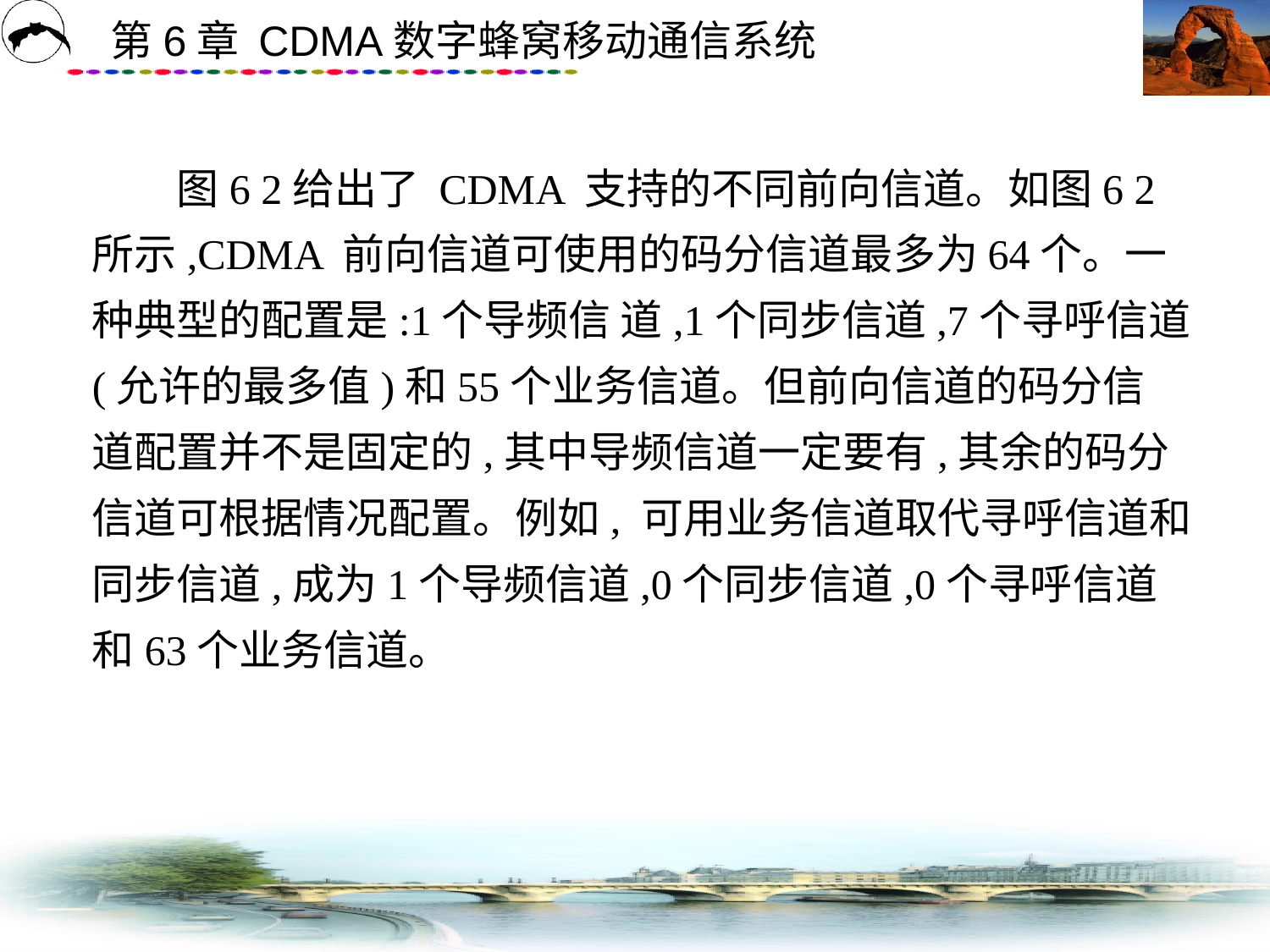

# 图6 2给出了 CDMA 支持的不同前向信道。如图6 2所示,CDMA 前向信道可使用的码分信道最多为64个。一种典型的配置是:1个导频信 道,1个同步信道,7个寻呼信道(允许的最多值)和55个业务信道。但前向信道的码分信 道配置并不是固定的,其中导频信道一定要有,其余的码分信道可根据情况配置。例如, 可用业务信道取代寻呼信道和同步信道,成为1个导频信道,0个同步信道,0个寻呼信道 和63个业务信道。